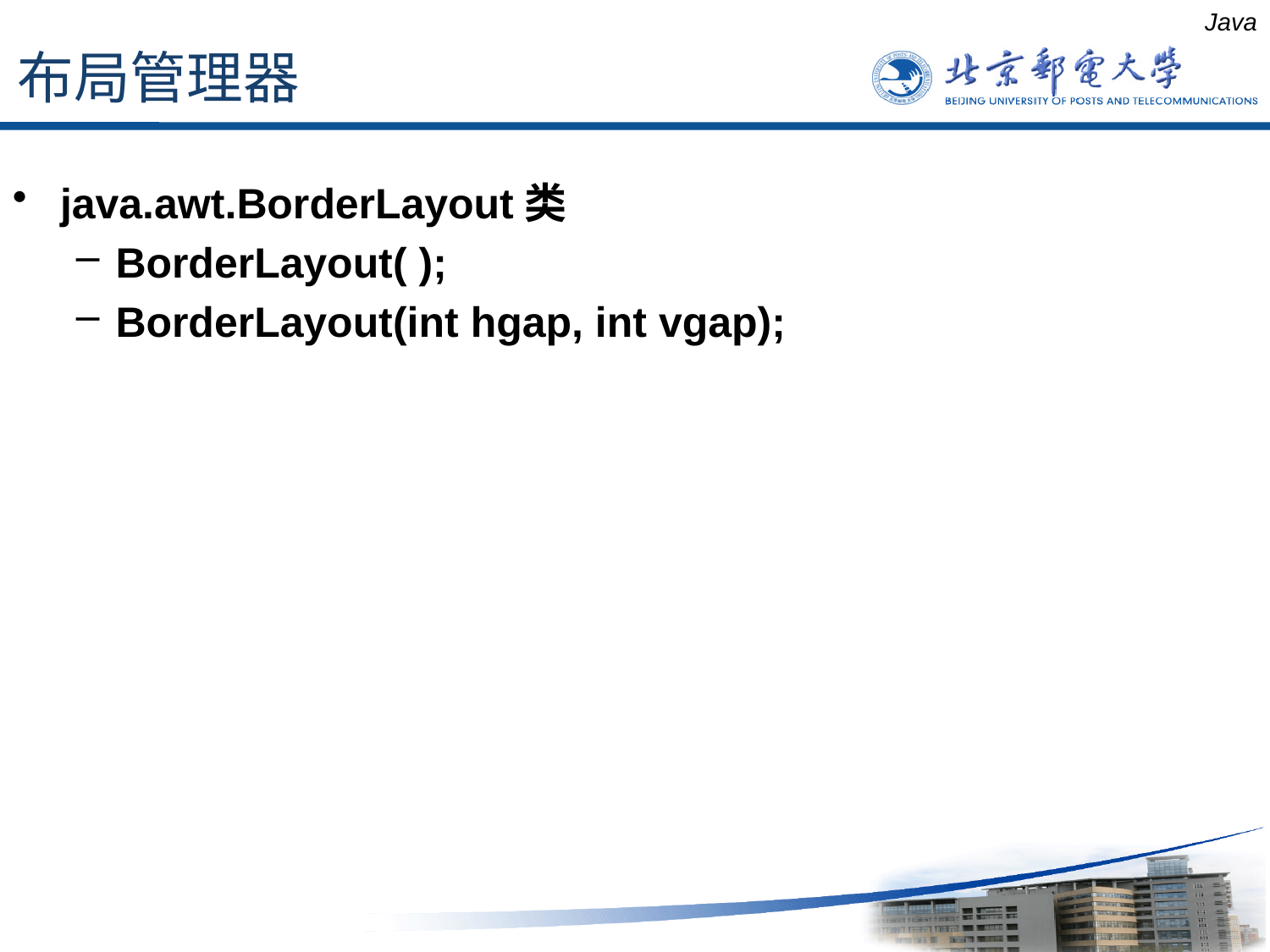

布局管理器
Java
java.awt.BorderLayout类
BorderLayout( );
BorderLayout(int hgap, int vgap);